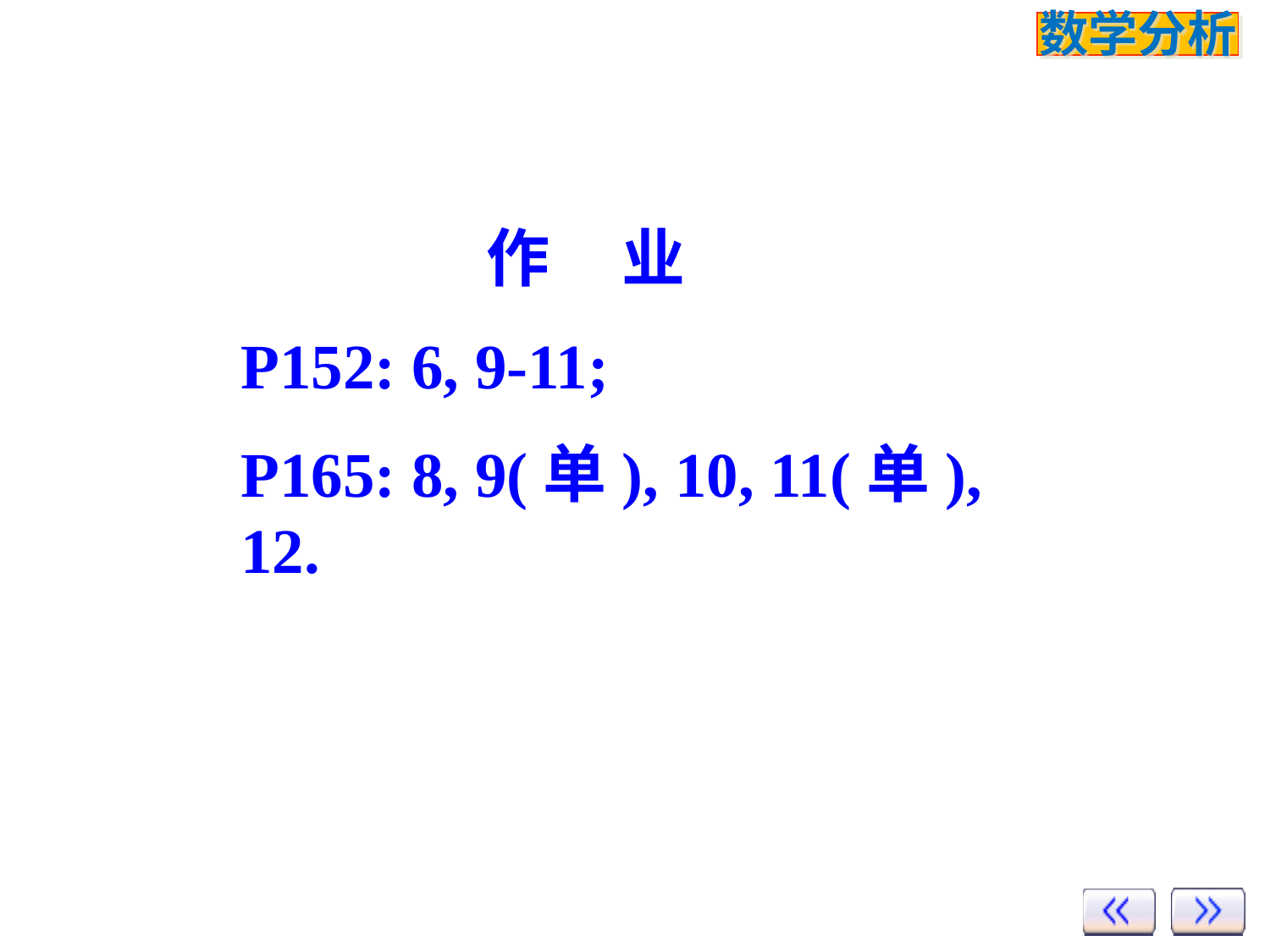

作     业
P152: 6, 9-11;
P165: 8, 9(单), 10, 11(单), 12.